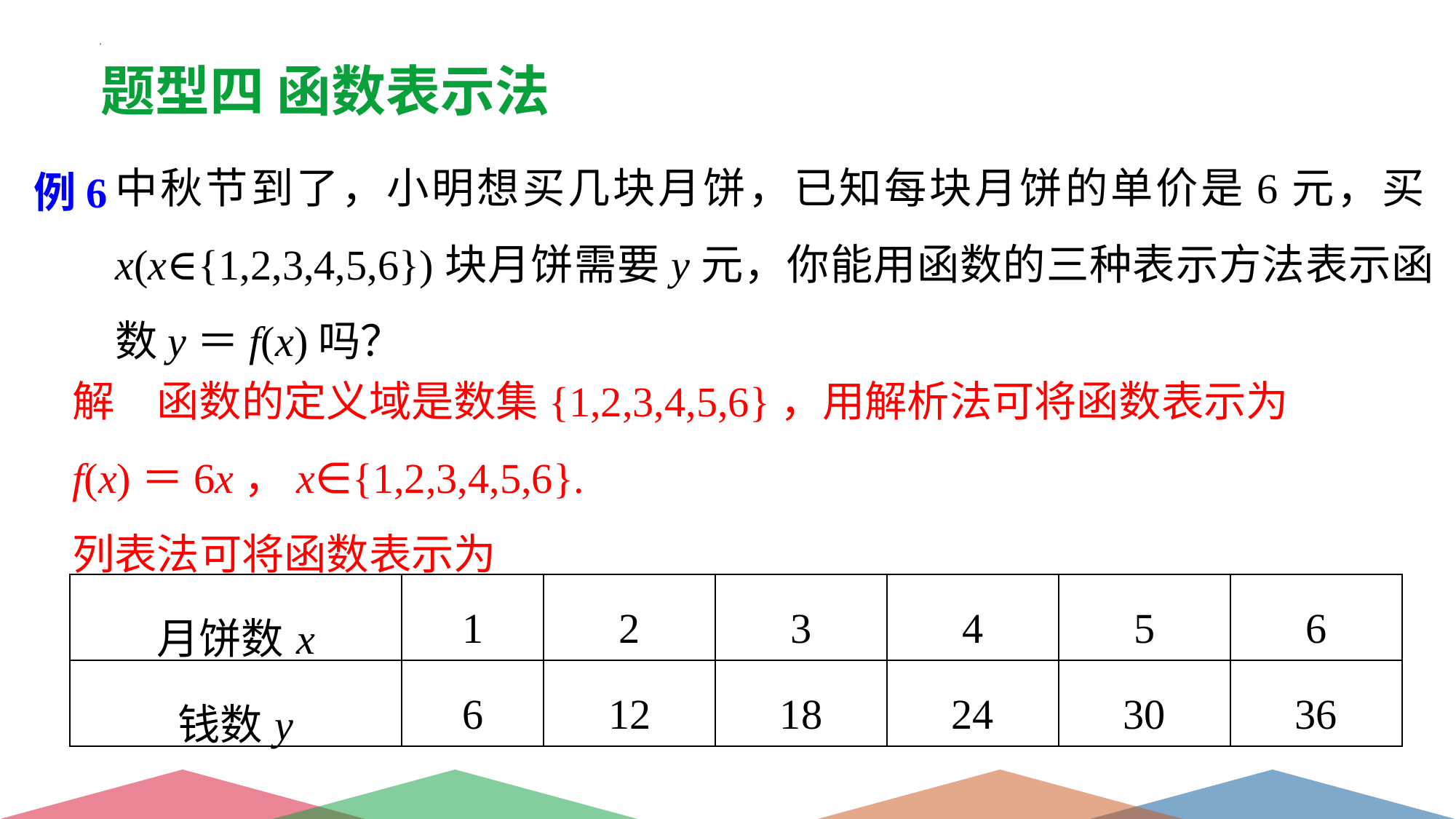

题型四 函数表示法
中秋节到了，小明想买几块月饼，已知每块月饼的单价是6元，买x(x∈{1,2,3,4,5,6})块月饼需要y元，你能用函数的三种表示方法表示函数y＝f(x)吗？
例6
解　函数的定义域是数集{1,2,3,4,5,6}，用解析法可将函数表示为
f(x)＝6x，x∈{1,2,3,4,5,6}.
列表法可将函数表示为
| 月饼数x | 1 | 2 | 3 | 4 | 5 | 6 |
| --- | --- | --- | --- | --- | --- | --- |
| 钱数y | 6 | 12 | 18 | 24 | 30 | 36 |